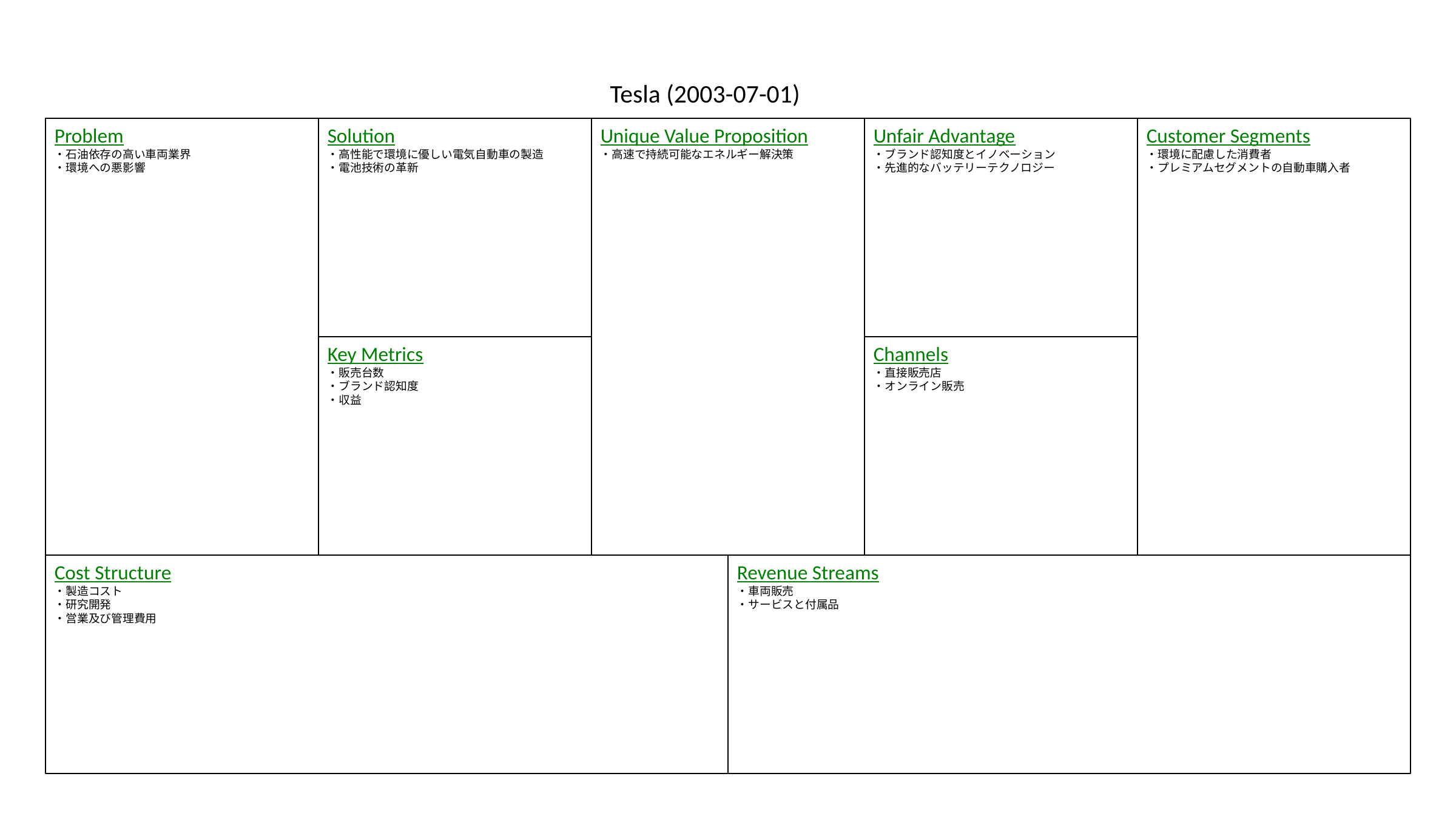

Tesla (2003-07-01)
Problem
・石油依存の高い車両業界
・環境への悪影響
Solution
・高性能で環境に優しい電気自動車の製造
・電池技術の革新
Unique Value Proposition
・高速で持続可能なエネルギー解決策
Unfair Advantage
・ブランド認知度とイノベーション
・先進的なバッテリーテクノロジー
Customer Segments
・環境に配慮した消費者
・プレミアムセグメントの自動車購入者
Key Metrics
・販売台数
・ブランド認知度
・収益
Channels
・直接販売店
・オンライン販売
Cost Structure
・製造コスト
・研究開発
・営業及び管理費用
Revenue Streams
・車両販売
・サービスと付属品